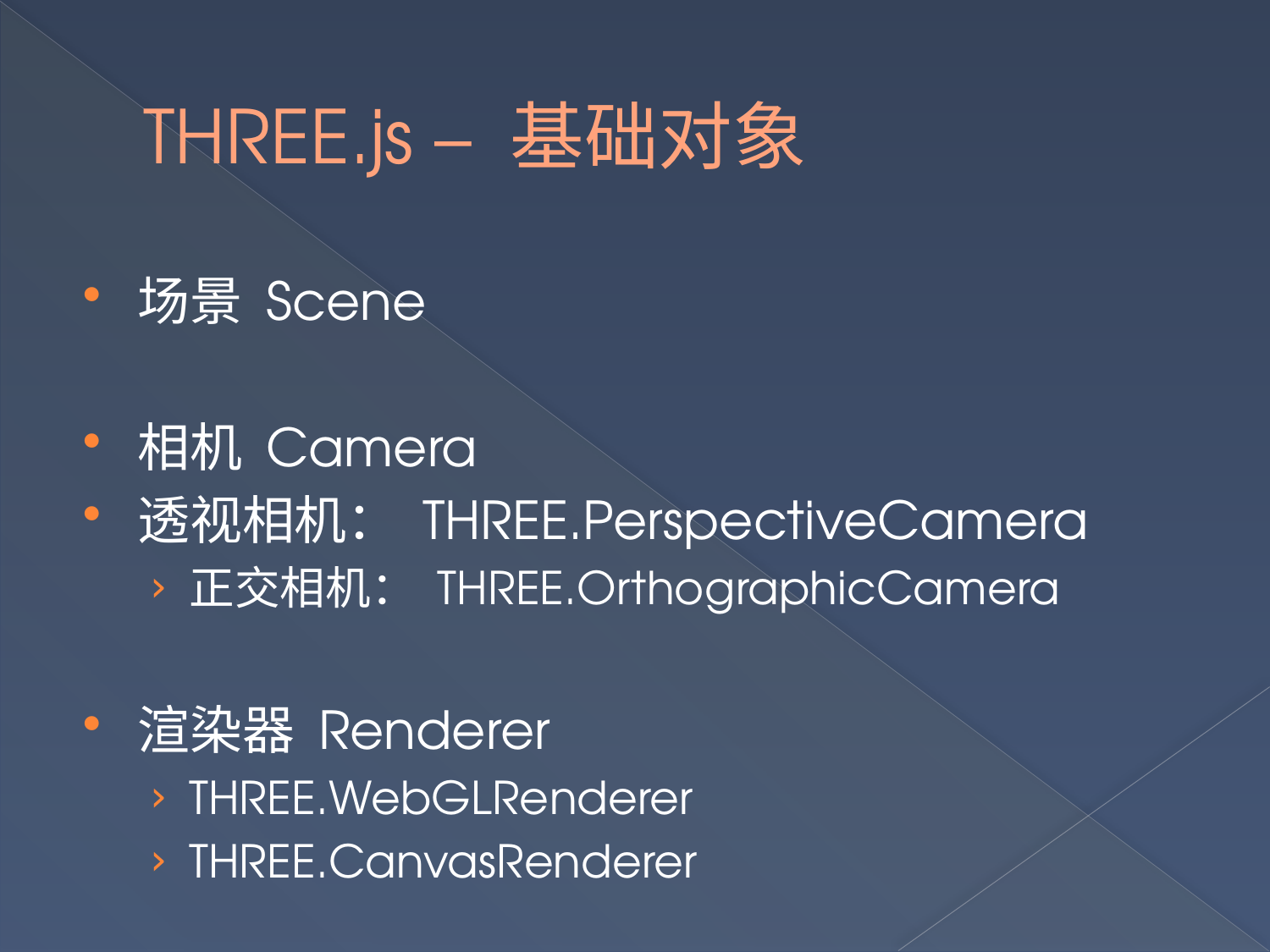

# THREE.js – 基础对象
场景 Scene

相机 Camera
透视相机： THREE.PerspectiveCamera
正交相机： THREE.OrthographicCamera

渲染器 Renderer
THREE.WebGLRenderer
THREE.CanvasRenderer